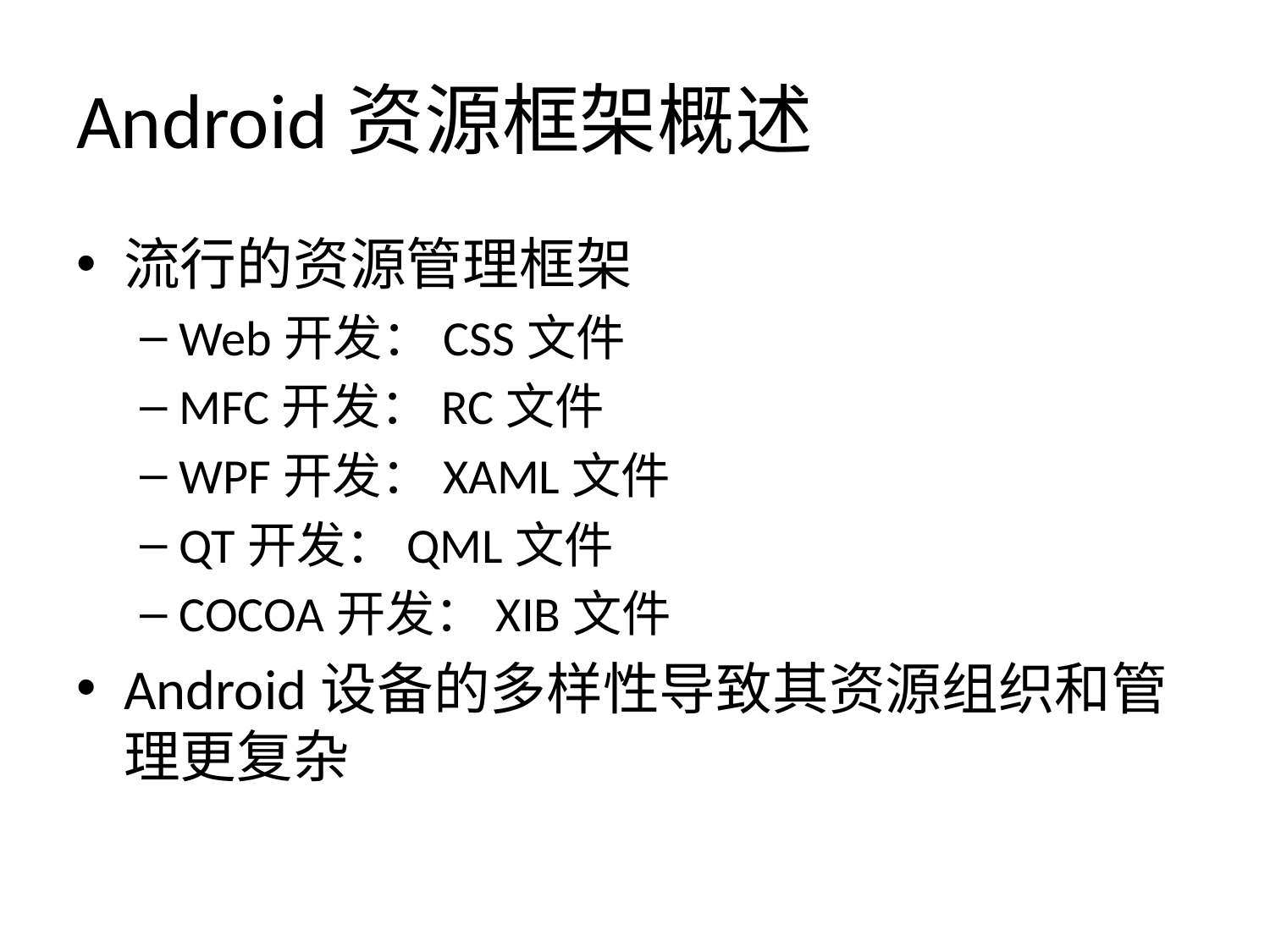

# Android资源框架概述
流行的资源管理框架
Web开发：CSS文件
MFC开发：RC文件
WPF开发：XAML文件
QT开发：QML文件
COCOA开发：XIB文件
Android设备的多样性导致其资源组织和管理更复杂